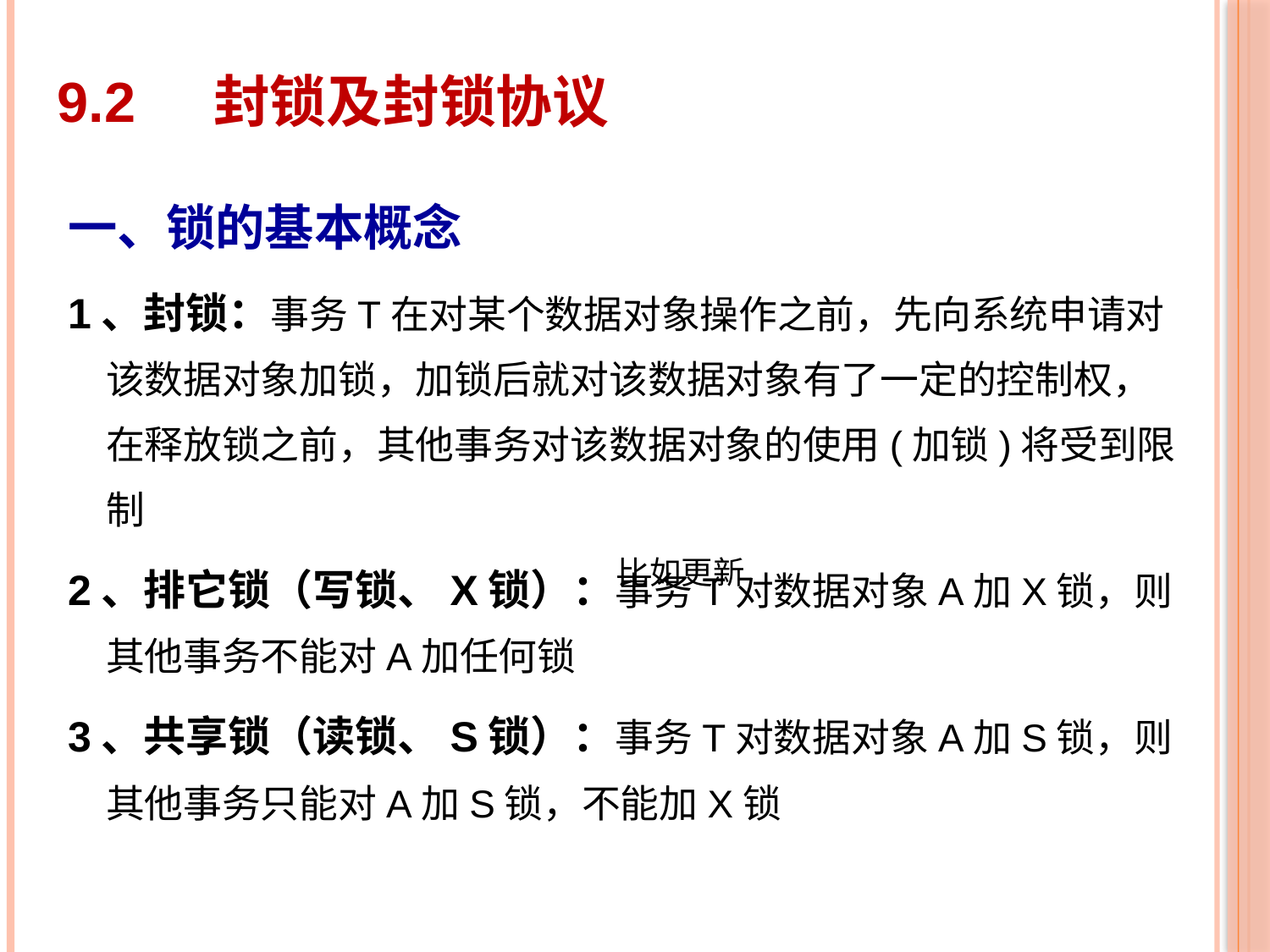

# 9.2	 封锁及封锁协议
一、锁的基本概念
1、封锁：事务T在对某个数据对象操作之前，先向系统申请对该数据对象加锁，加锁后就对该数据对象有了一定的控制权，在释放锁之前，其他事务对该数据对象的使用(加锁)将受到限制
2、排它锁（写锁、X锁）：事务T对数据对象A加X锁，则其他事务不能对A加任何锁
3、共享锁（读锁、S锁）：事务T对数据对象A加S锁，则其他事务只能对A加S锁，不能加X锁
比如更新